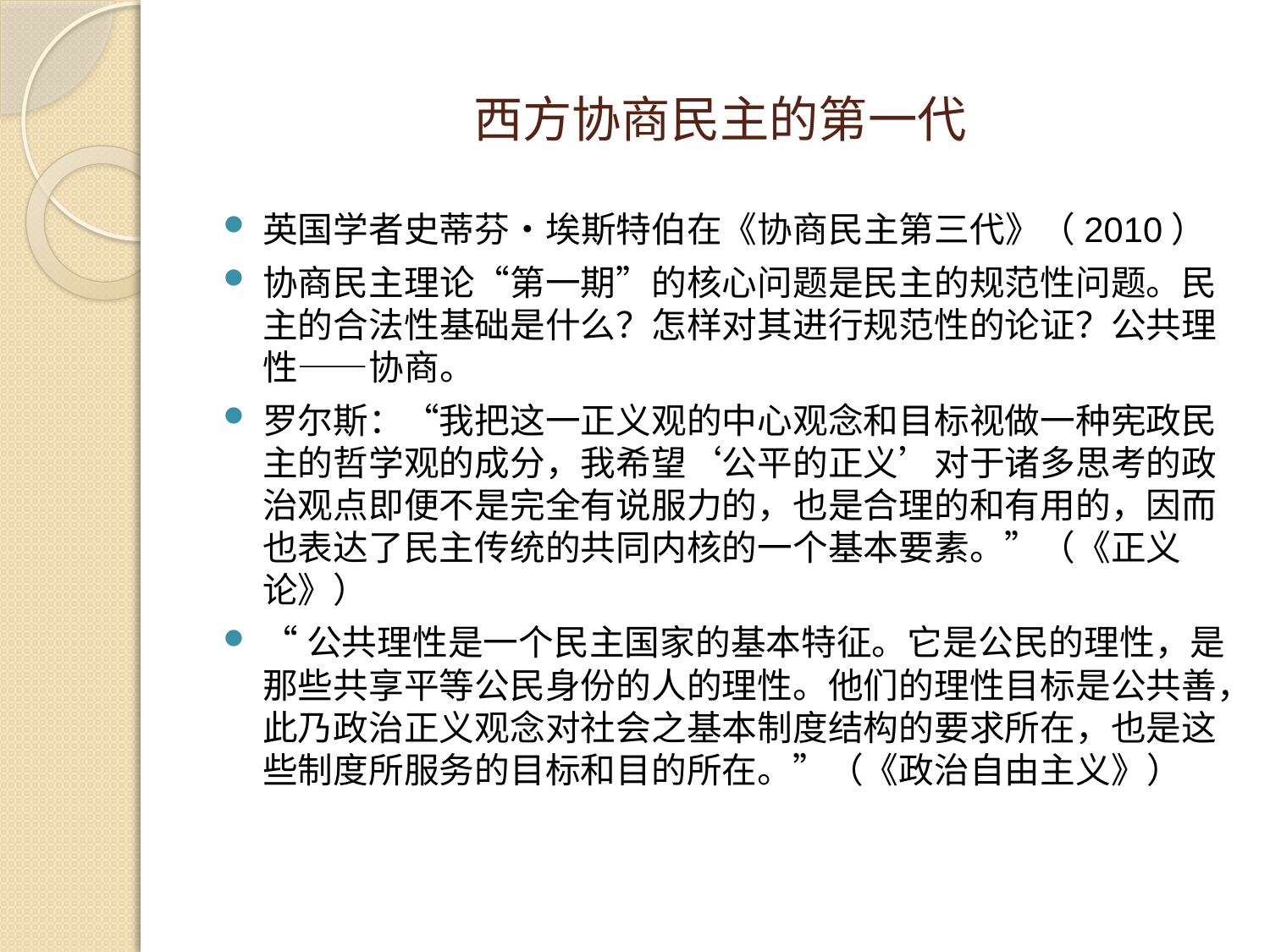

# 西方协商民主的第一代
英国学者史蒂芬•埃斯特伯在《协商民主第三代》（2010）
协商民主理论“第一期”的核心问题是民主的规范性问题。民主的合法性基础是什么？怎样对其进行规范性的论证？公共理性——协商。
罗尔斯：“我把这一正义观的中心观念和目标视做一种宪政民主的哲学观的成分，我希望‘公平的正义’对于诸多思考的政治观点即便不是完全有说服力的，也是合理的和有用的，因而也表达了民主传统的共同内核的一个基本要素。”（《正义论》）
“公共理性是一个民主国家的基本特征。它是公民的理性，是那些共享平等公民身份的人的理性。他们的理性目标是公共善，此乃政治正义观念对社会之基本制度结构的要求所在，也是这些制度所服务的目标和目的所在。”（《政治自由主义》）